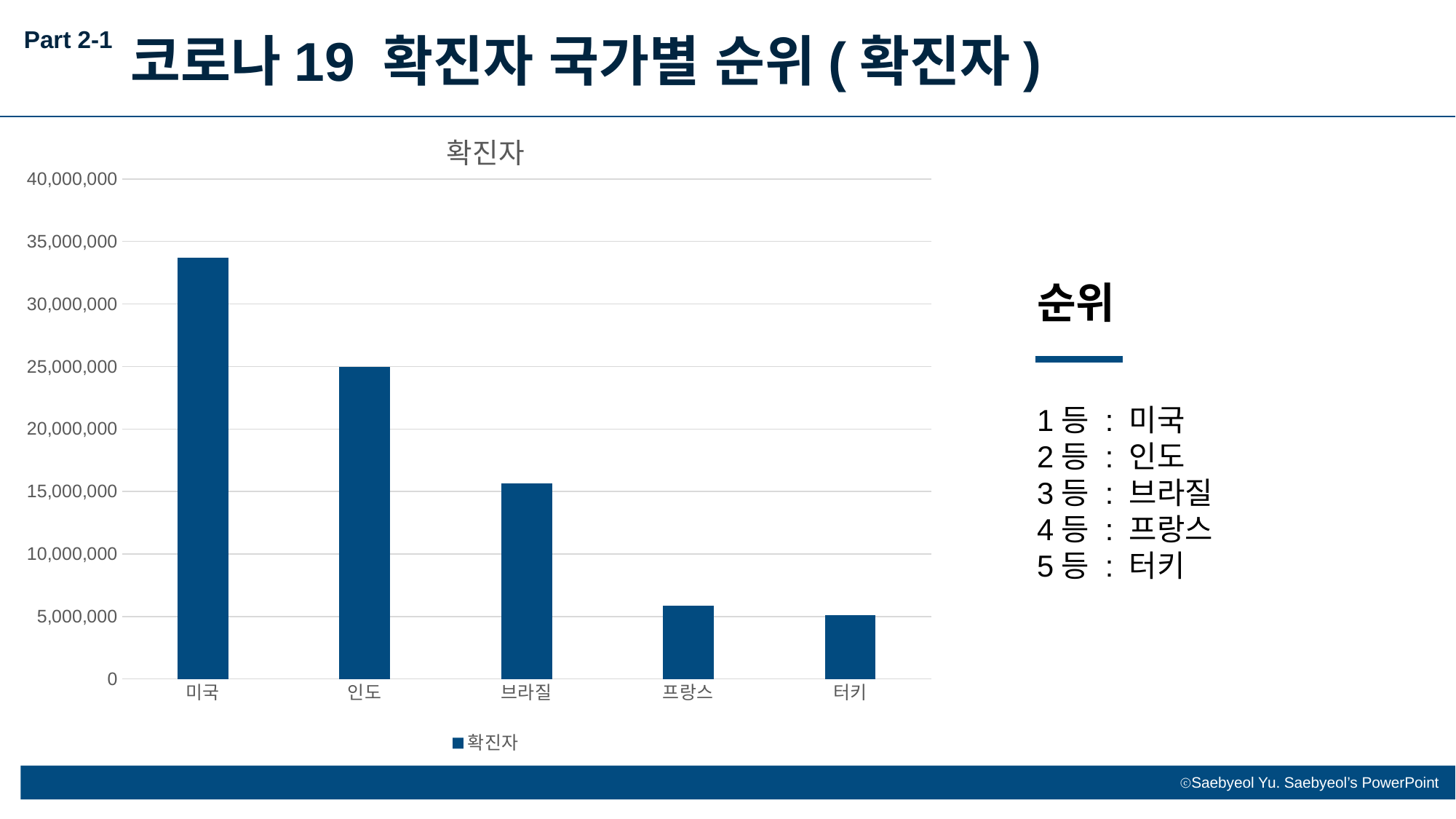

Part 2-1
코로나19 확진자 국가별 순위(확진자)

### Chart:

| Category | 확진자 |
|---|---|
| 미국 | 33715951.0 |
| 인도 | 24965463.0 |
| 브라질 | 15627475.0 |
| 프랑스 | 5877787.0 |
| 터키 | 5117374.0 |
순위
1등 : 미국
2등 : 인도
3등 : 브라질
4등 : 프랑스
5등 : 터키